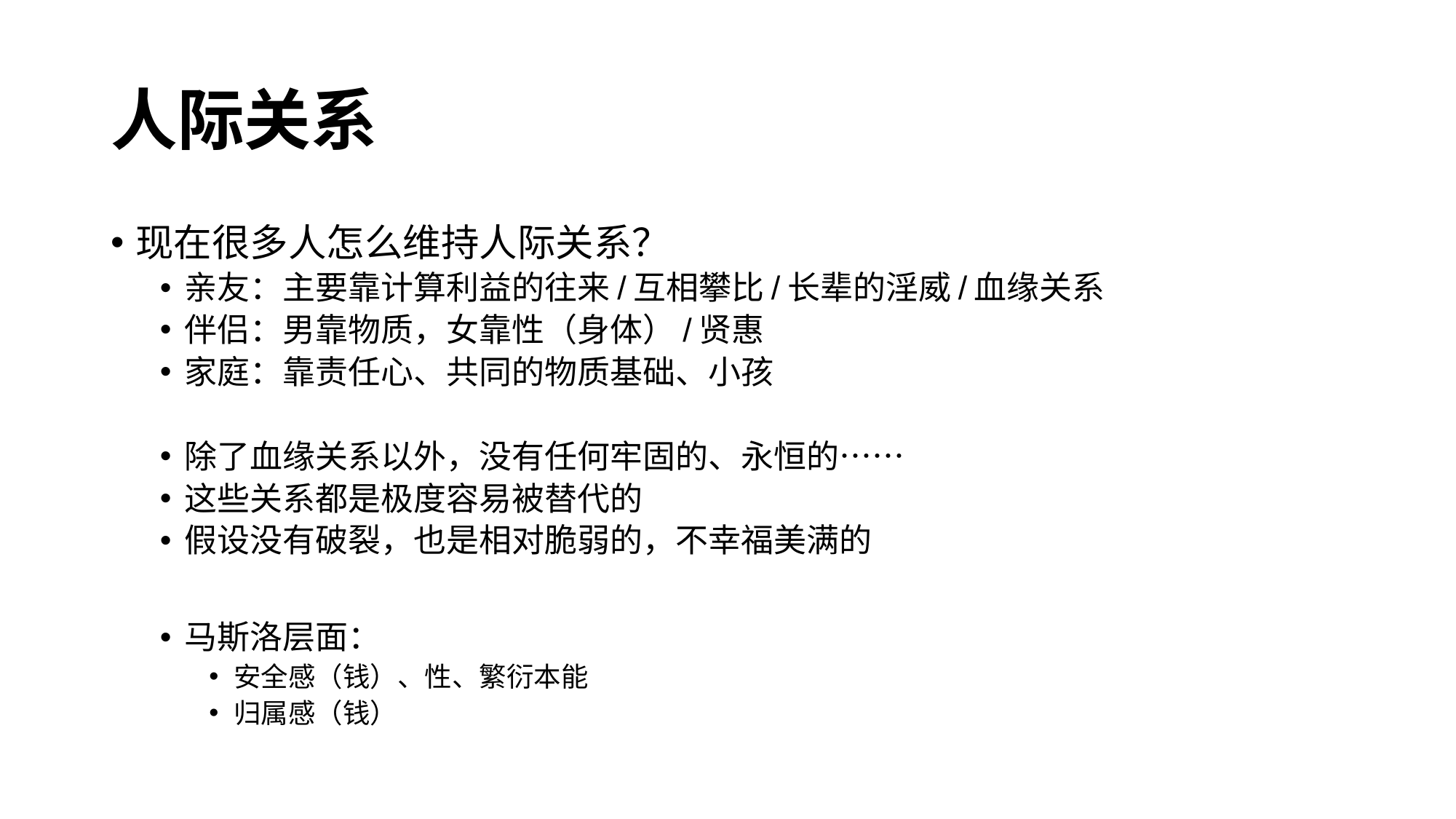

# 人际关系
现在很多人怎么维持人际关系？
亲友：主要靠计算利益的往来/互相攀比/长辈的淫威/血缘关系
伴侣：男靠物质，女靠性（身体）/贤惠
家庭：靠责任心、共同的物质基础、小孩

除了血缘关系以外，没有任何牢固的、永恒的……
这些关系都是极度容易被替代的
假设没有破裂，也是相对脆弱的，不幸福美满的

马斯洛层面：
安全感（钱）、性、繁衍本能
归属感（钱）